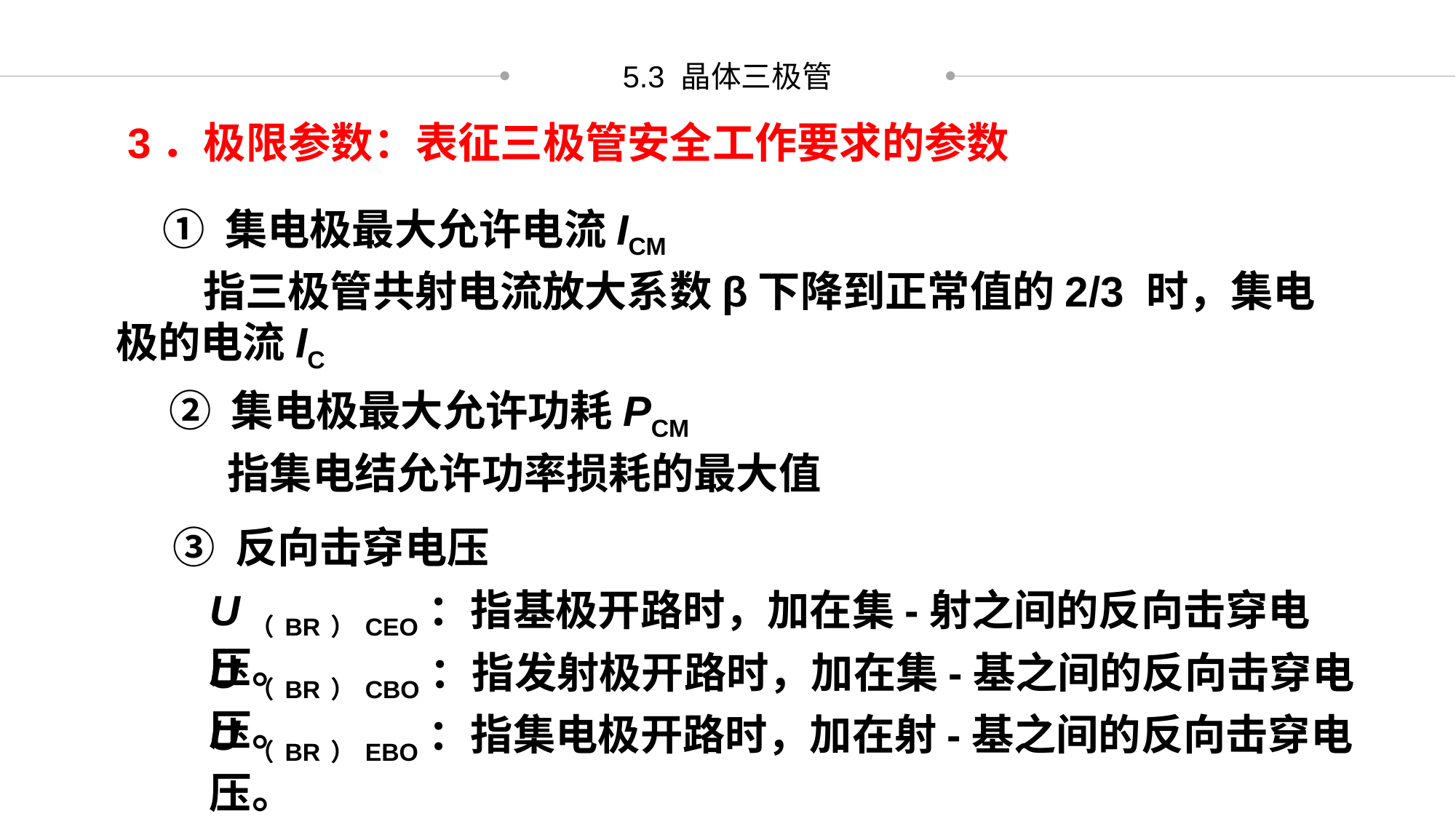

5.3 晶体三极管
3．极限参数：表征三极管安全工作要求的参数
① 集电极最大允许电流ICM
        指三极管共射电流放大系数β下降到正常值的2/3 时，集电极的电流IC
② 集电极最大允许功耗PCM
指集电结允许功率损耗的最大值
③ 反向击穿电压
U（BR）CEO：指基极开路时，加在集-射之间的反向击穿电压。
U（BR）CBO：指发射极开路时，加在集-基之间的反向击穿电压。
U（BR）EBO：指集电极开路时，加在射-基之间的反向击穿电压。